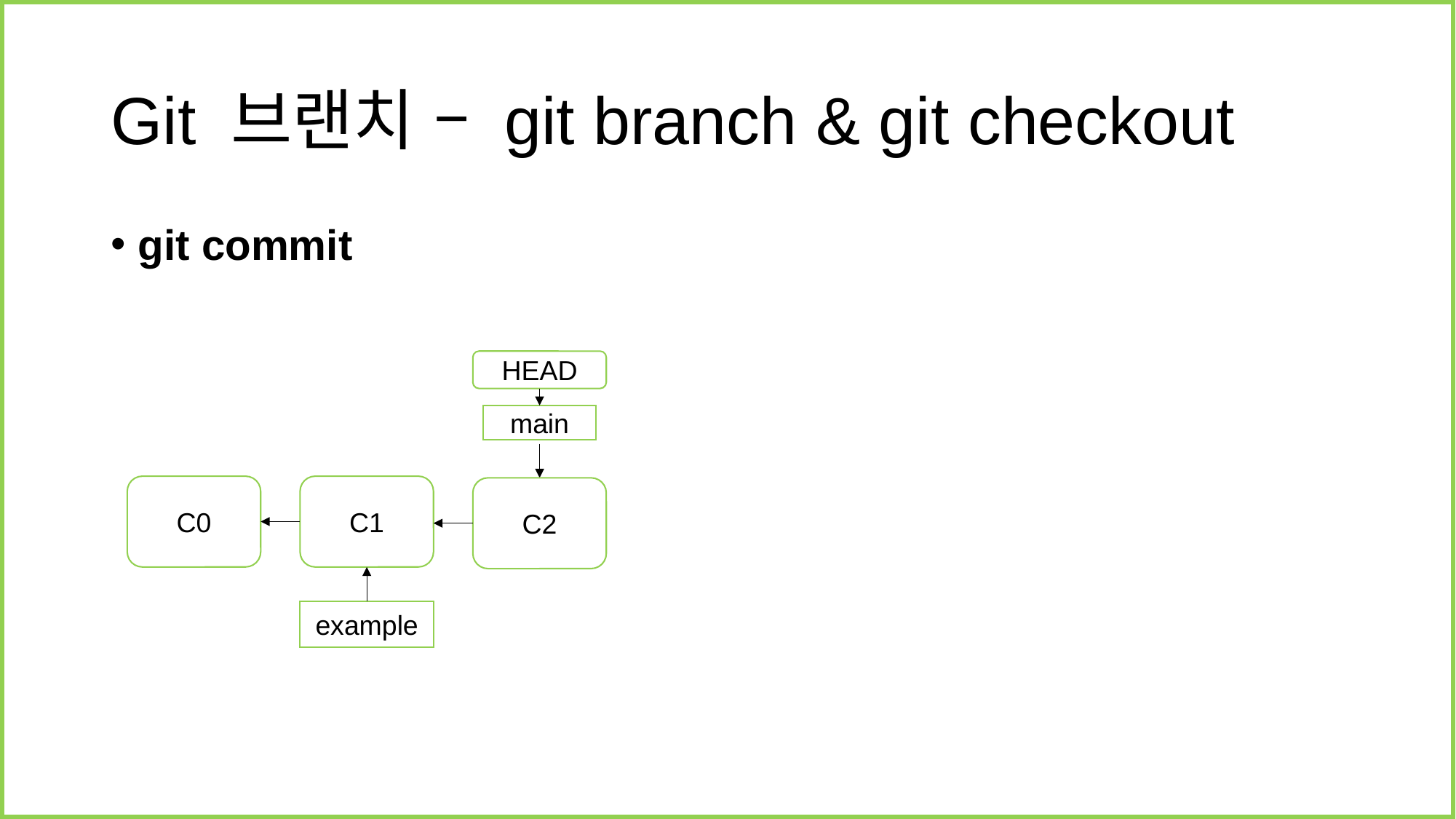

# Git 브랜치 – git branch & git checkout
git commit
HEAD
main
C0
C1
C2
example